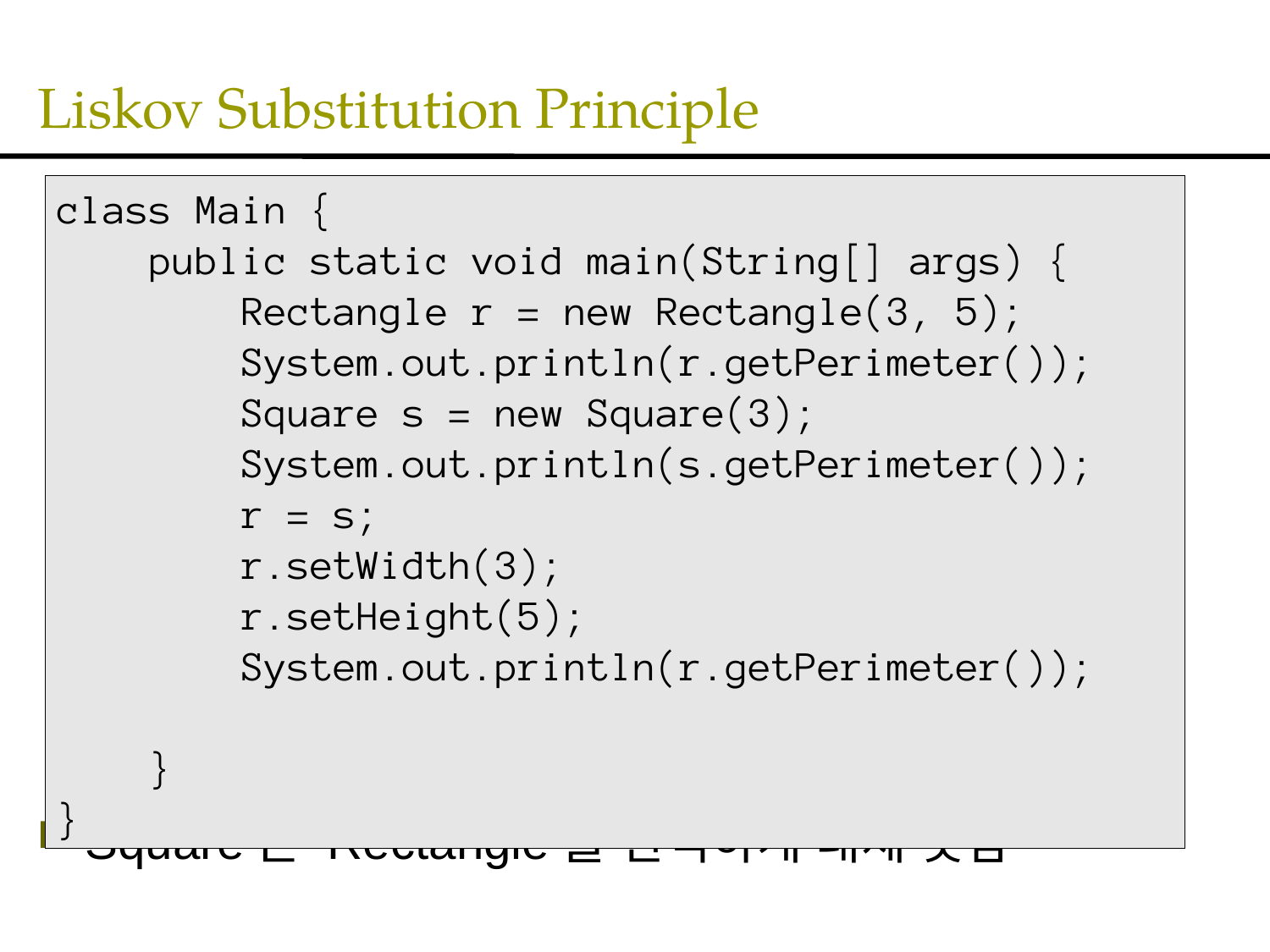

# Liskov Substitution Principle
class Main {
    public static void main(String[] args) {
        Rectangle r = new Rectangle(3, 5);
        System.out.println(r.getPerimeter());
        Square s = new Square(3);
        System.out.println(s.getPerimeter());
        r = s;
        r.setWidth(3);
        r.setHeight(5);
        System.out.println(r.getPerimeter());
    }
}
Square는 Rectangle을 완벽하게 대체 못함